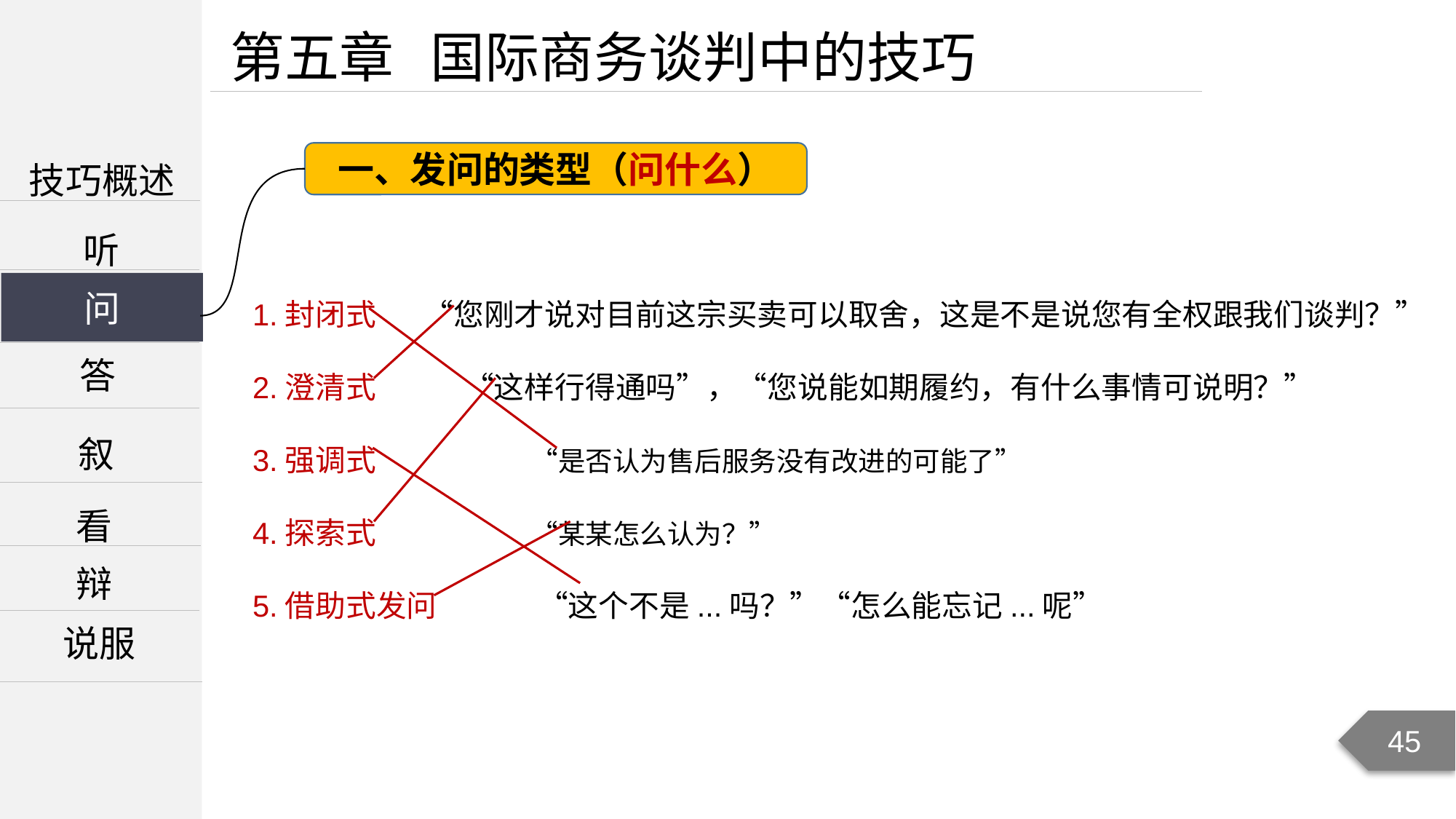

第五章   国际商务谈判中的技巧
技巧概述
一、发问的类型（问什么）
听
1.封闭式       “您刚才说对目前这宗买卖可以取舍，这是不是说您有全权跟我们谈判？”
2.澄清式             “这样行得通吗”，“您说能如期履约，有什么事情可说明？”
3.强调式                       “是否认为售后服务没有改进的可能了”
4.探索式                       “某某怎么认为？”
5.借助式发问               “这个不是...吗？”“怎么能忘记...呢”
问
问
答
叙
看
辩
说服
45